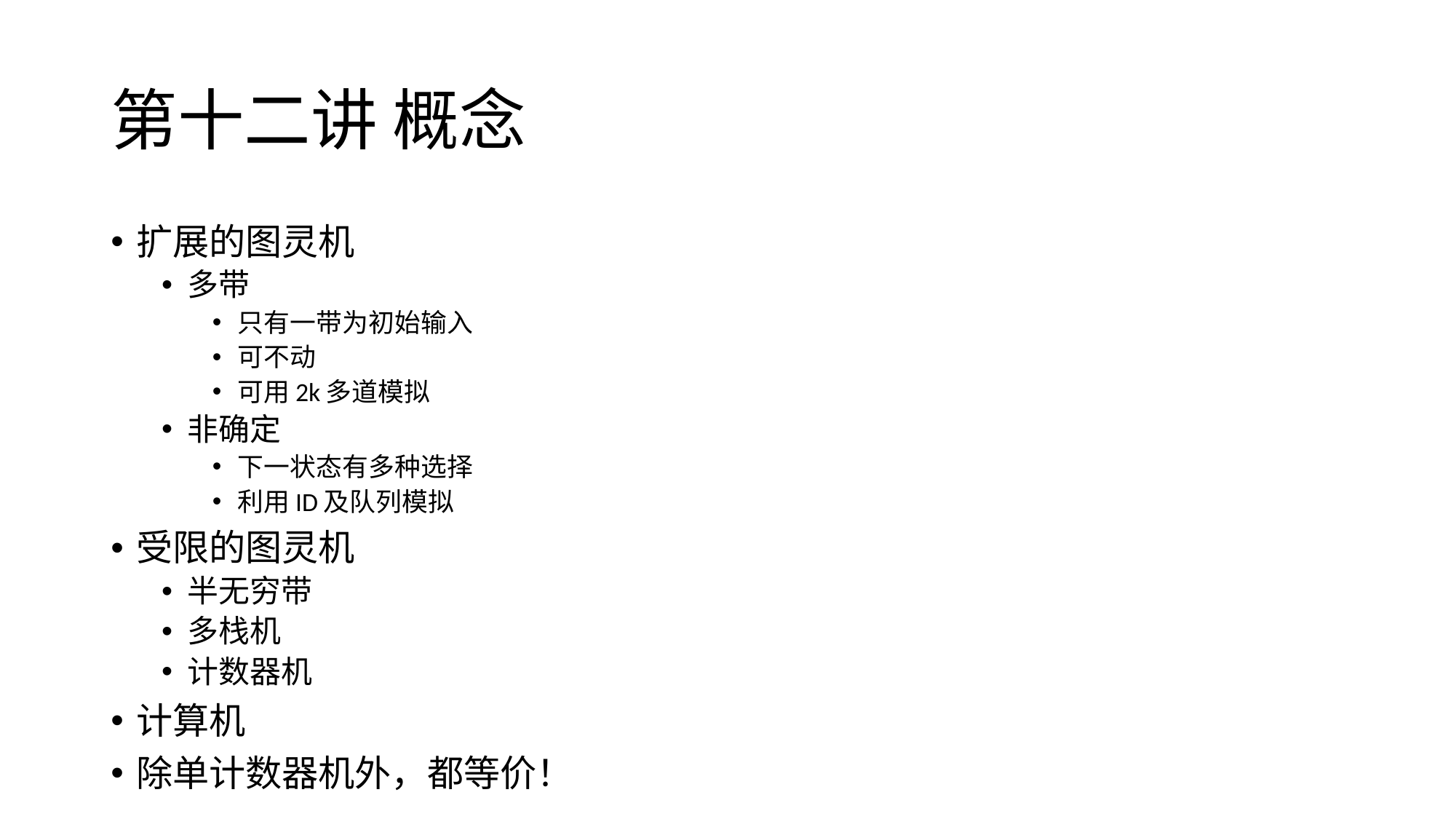

# 第十二讲 概念
扩展的图灵机
多带
只有一带为初始输入
可不动
可用2k多道模拟
非确定
下一状态有多种选择
利用ID及队列模拟
受限的图灵机
半无穷带
多栈机
计数器机
计算机
除单计数器机外，都等价！